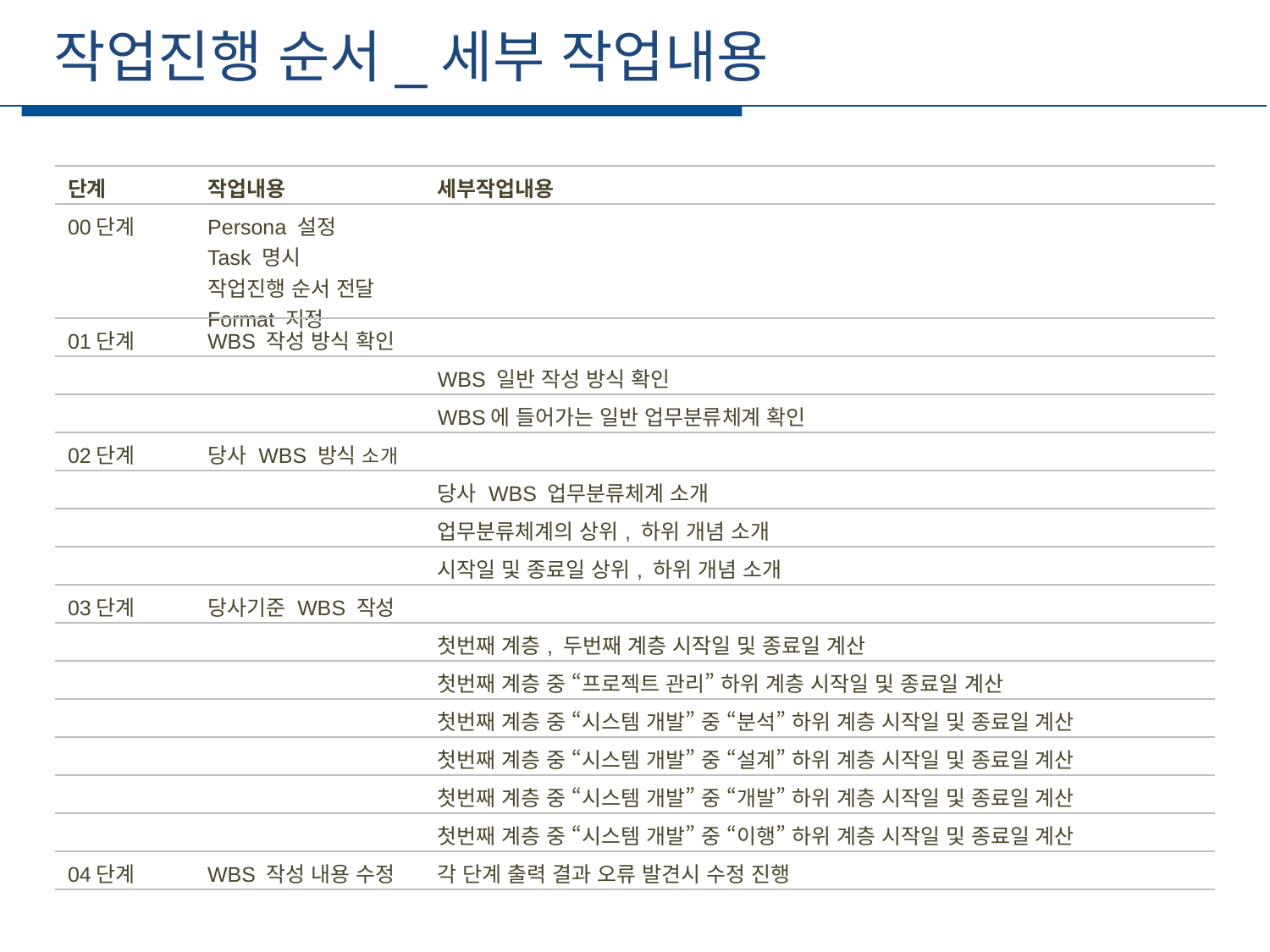

작업진행 순서_세부 작업내용
세부일정

| 단계 | 작업내용 | 세부작업내용 |
| --- | --- | --- |
| 00단계 | Persona 설정 Task 명시 작업진행 순서 전달 Format 지정 |  |
| 01단계 | WBS 작성 방식 확인 |  |
|  |  | WBS 일반 작성 방식 확인 |
|  |  | WBS에 들어가는 일반 업무분류체계 확인 |
| 02단계 | 당사 WBS 방식 소개 |  |
|  |  | 당사 WBS 업무분류체계 소개 |
|  |  | 업무분류체계의 상위, 하위 개념 소개 |
|  |  | 시작일 및 종료일 상위, 하위 개념 소개 |
| 03단계 | 당사기준 WBS 작성 |  |
|  |  | 첫번째 계층, 두번째 계층 시작일 및 종료일 계산 |
|  |  | 첫번째 계층 중 “프로젝트 관리” 하위 계층 시작일 및 종료일 계산 |
|  |  | 첫번째 계층 중 “시스템 개발” 중 “분석” 하위 계층 시작일 및 종료일 계산 |
|  |  | 첫번째 계층 중 “시스템 개발” 중 “설계” 하위 계층 시작일 및 종료일 계산 |
|  |  | 첫번째 계층 중 “시스템 개발” 중 “개발” 하위 계층 시작일 및 종료일 계산 |
|  |  | 첫번째 계층 중 “시스템 개발” 중 “이행” 하위 계층 시작일 및 종료일 계산 |
| 04단계 | WBS 작성 내용 수정 | 각 단계 출력 결과 오류 발견시 수정 진행 |